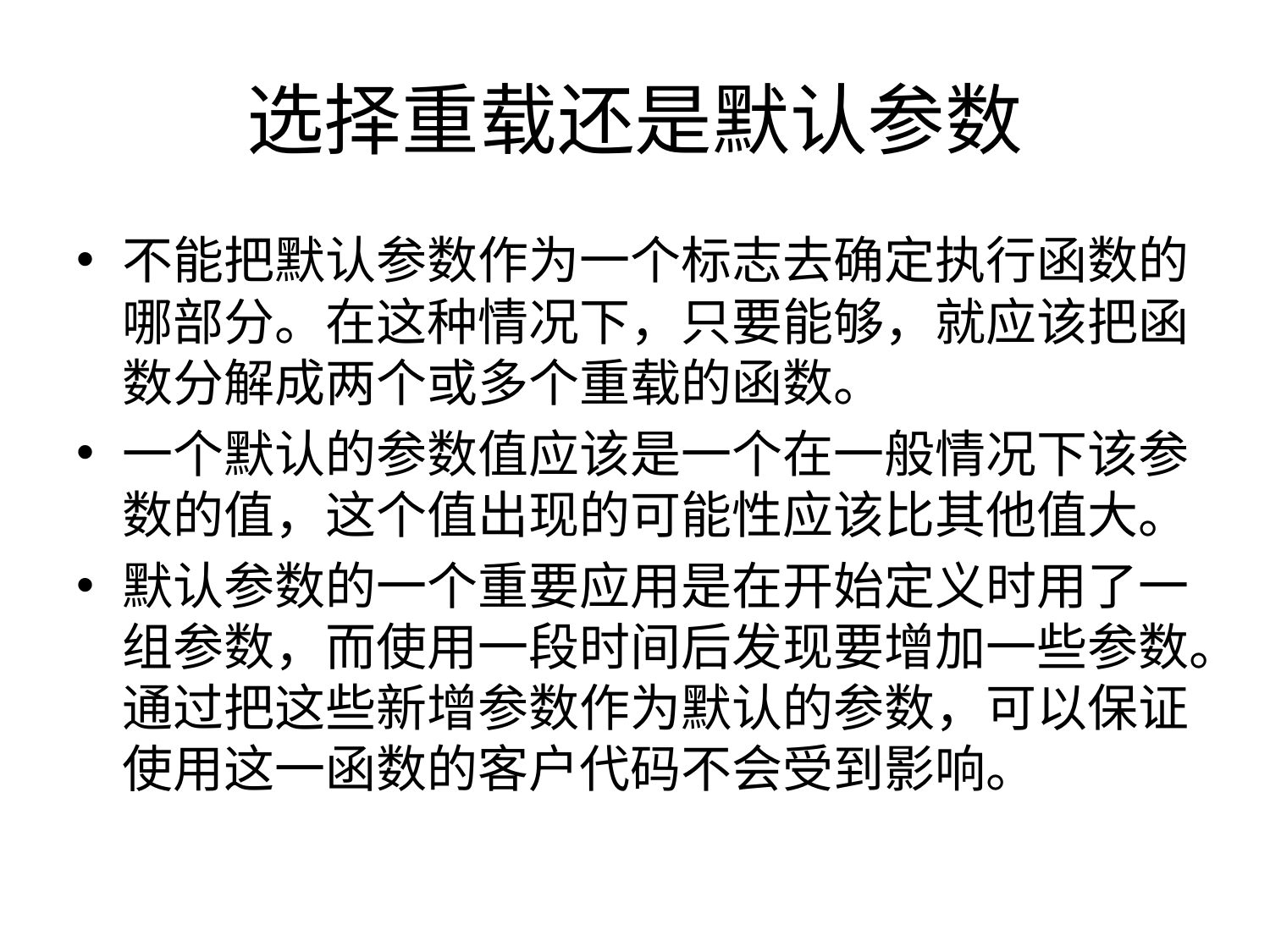

# 选择重载还是默认参数
不能把默认参数作为一个标志去确定执行函数的哪部分。在这种情况下，只要能够，就应该把函数分解成两个或多个重载的函数。
一个默认的参数值应该是一个在一般情况下该参数的值，这个值出现的可能性应该比其他值大。
默认参数的一个重要应用是在开始定义时用了一组参数，而使用一段时间后发现要增加一些参数。通过把这些新增参数作为默认的参数，可以保证使用这一函数的客户代码不会受到影响。